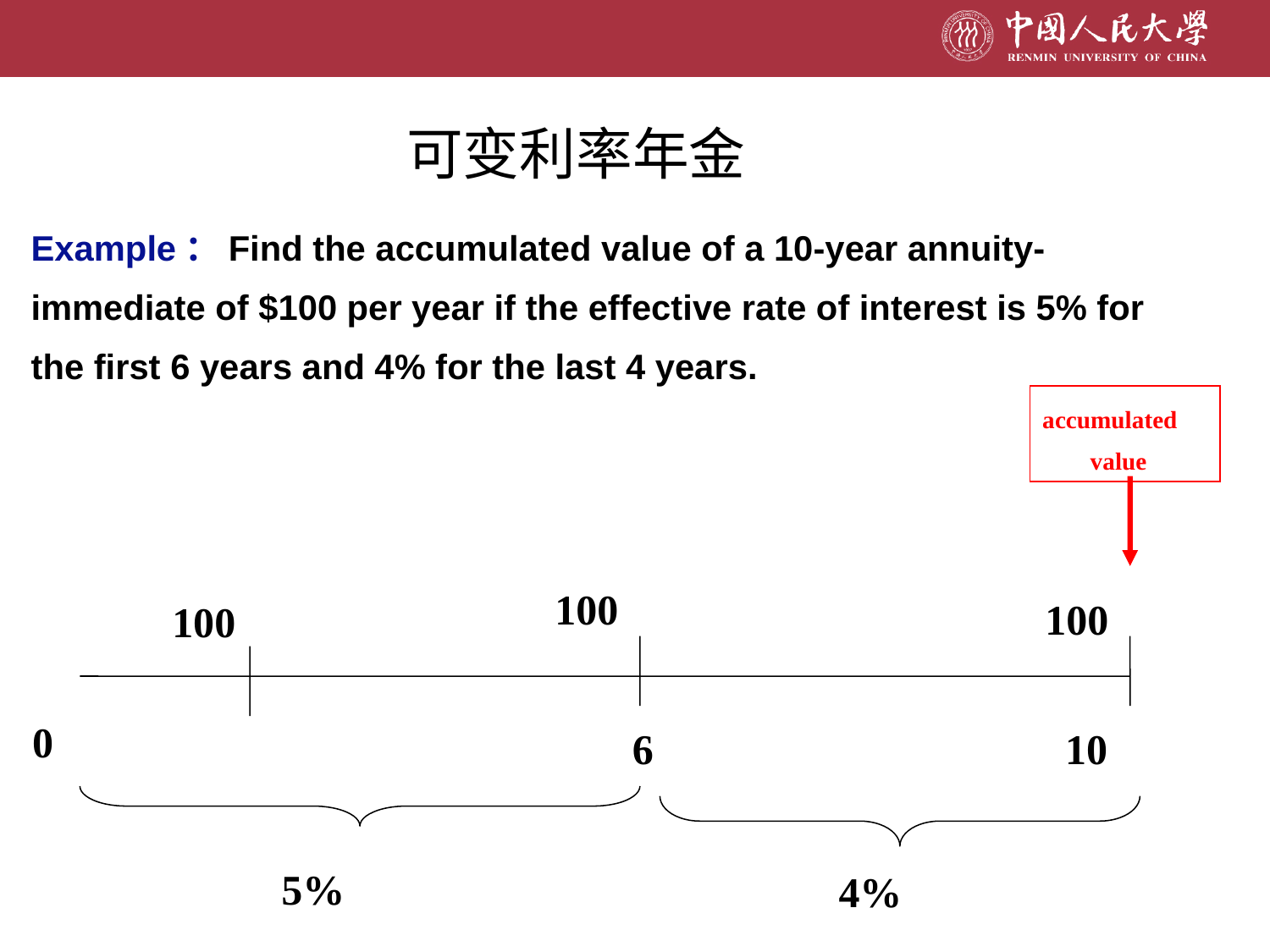

# 可变利率年金
Example：Find the accumulated value of a 10-year annuity-immediate of $100 per year if the effective rate of interest is 5% for the first 6 years and 4% for the last 4 years.
accumulated value

100
100
100

0
6
10
5%
4%